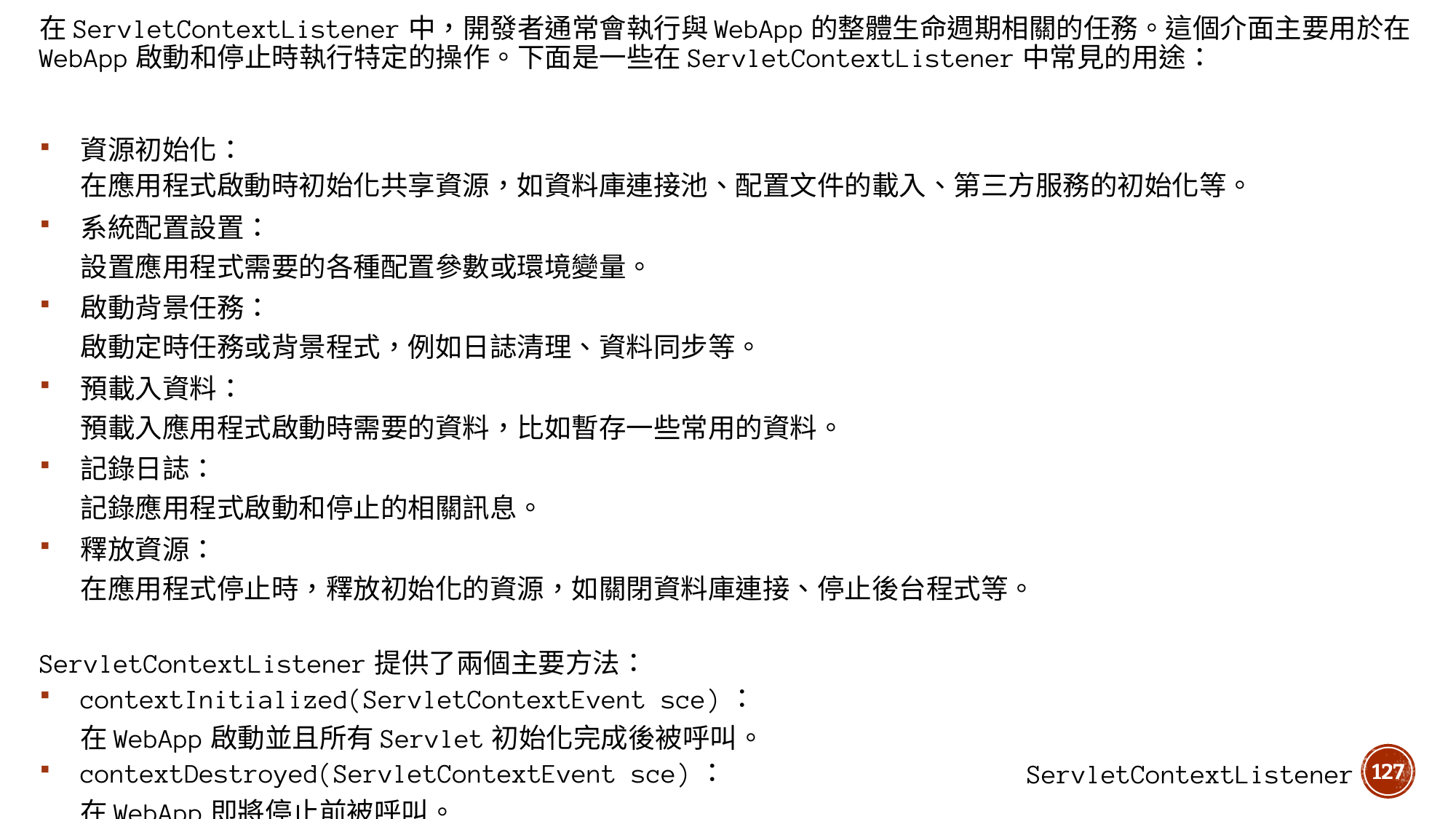

在ServletContextListener中，開發者通常會執行與WebApp的整體生命週期相關的任務。這個介面主要用於在WebApp啟動和停止時執行特定的操作。下面是一些在ServletContextListener中常見的用途：

資源初始化：
在應用程式啟動時初始化共享資源，如資料庫連接池、配置文件的載入、第三方服務的初始化等。
系統配置設置：
設置應用程式需要的各種配置參數或環境變量。
啟動背景任務：
啟動定時任務或背景程式，例如日誌清理、資料同步等。
預載入資料：
預載入應用程式啟動時需要的資料，比如暫存一些常用的資料。
記錄日誌：
記錄應用程式啟動和停止的相關訊息。
釋放資源：
在應用程式停止時，釋放初始化的資源，如關閉資料庫連接、停止後台程式等。

ServletContextListener提供了兩個主要方法：
contextInitialized(ServletContextEvent sce)：
在WebApp啟動並且所有Servlet初始化完成後被呼叫。
contextDestroyed(ServletContextEvent sce)：
在WebApp即將停止前被呼叫。
127
ServletContextListener